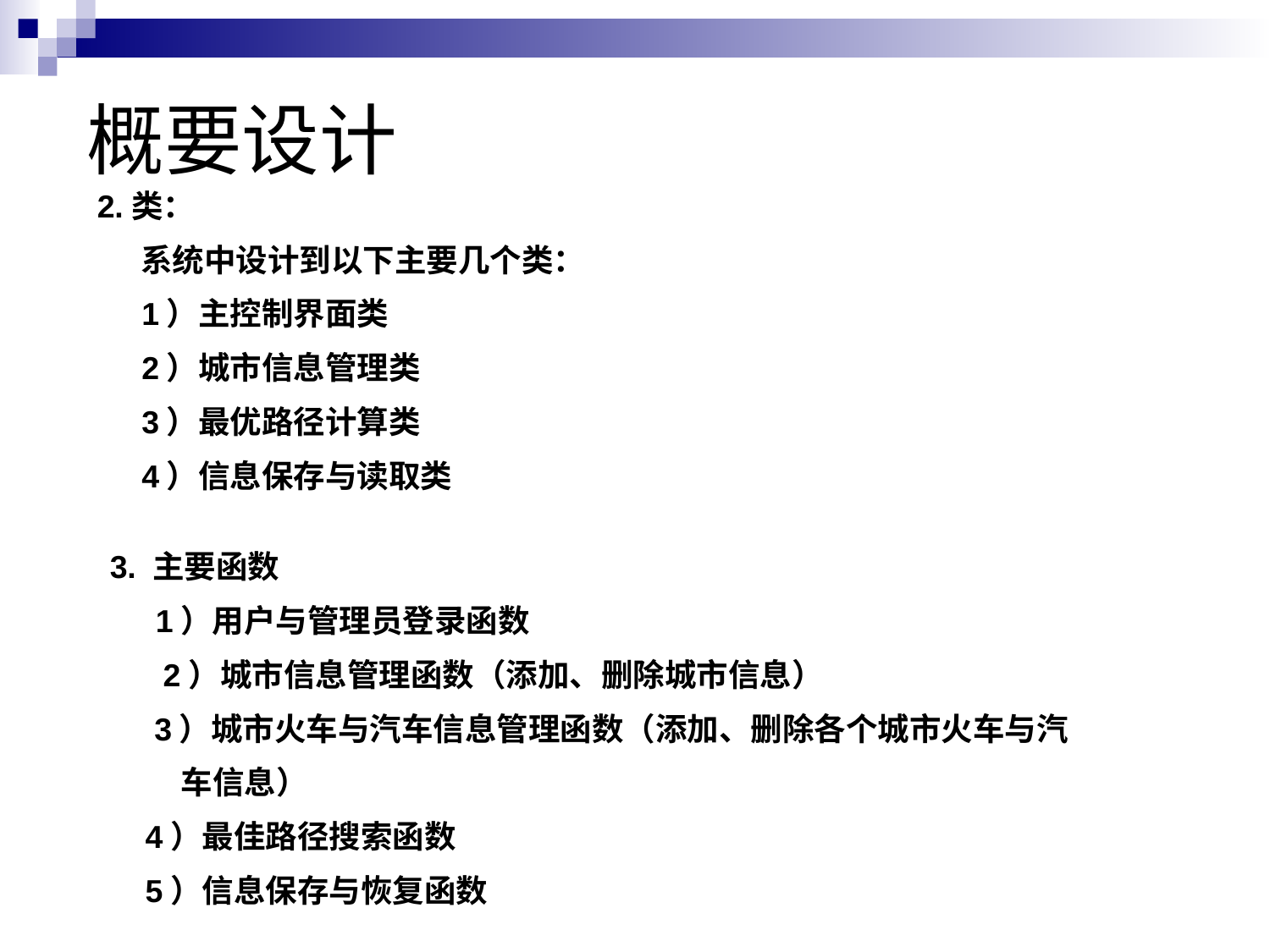

# 概要设计
2.类：
     系统中设计到以下主要几个类：
     1）主控制界面类
     2）城市信息管理类
     3）最优路径计算类
     4）信息保存与读取类

     3. 主要函数
   1）用户与管理员登录函数
           2）城市信息管理函数（添加、删除城市信息）
          3）城市火车与汽车信息管理函数（添加、删除各个城市火车与汽
               车信息）
         4）最佳路径搜索函数
         5）信息保存与恢复函数